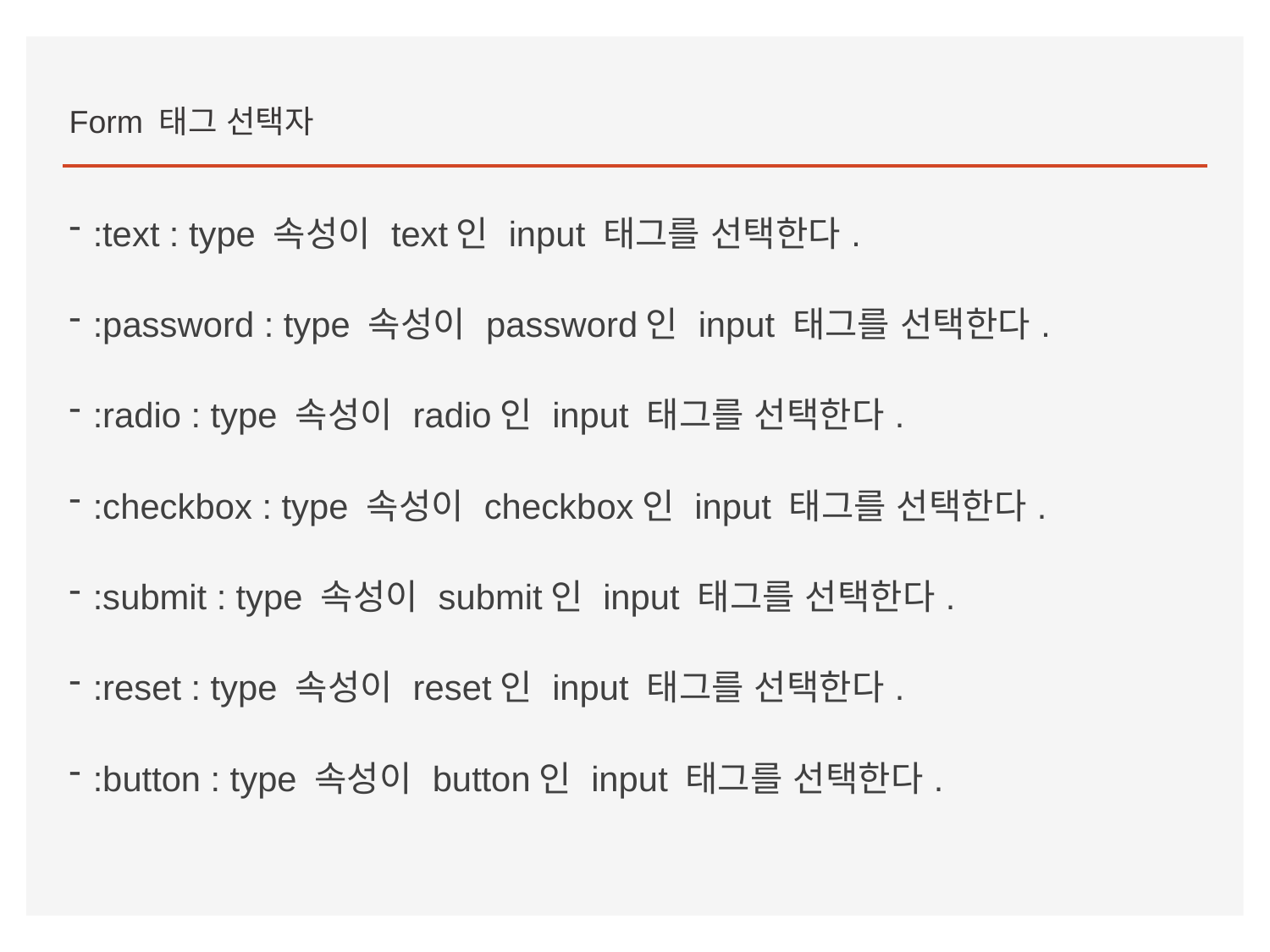

Form 태그 선택자
:text : type 속성이 text인 input 태그를 선택한다.
:password : type 속성이 password인 input 태그를 선택한다.
:radio : type 속성이 radio인 input 태그를 선택한다.
:checkbox : type 속성이 checkbox인 input 태그를 선택한다.
:submit : type 속성이 submit인 input 태그를 선택한다.
:reset : type 속성이 reset인 input 태그를 선택한다.
:button : type 속성이 button인 input 태그를 선택한다.